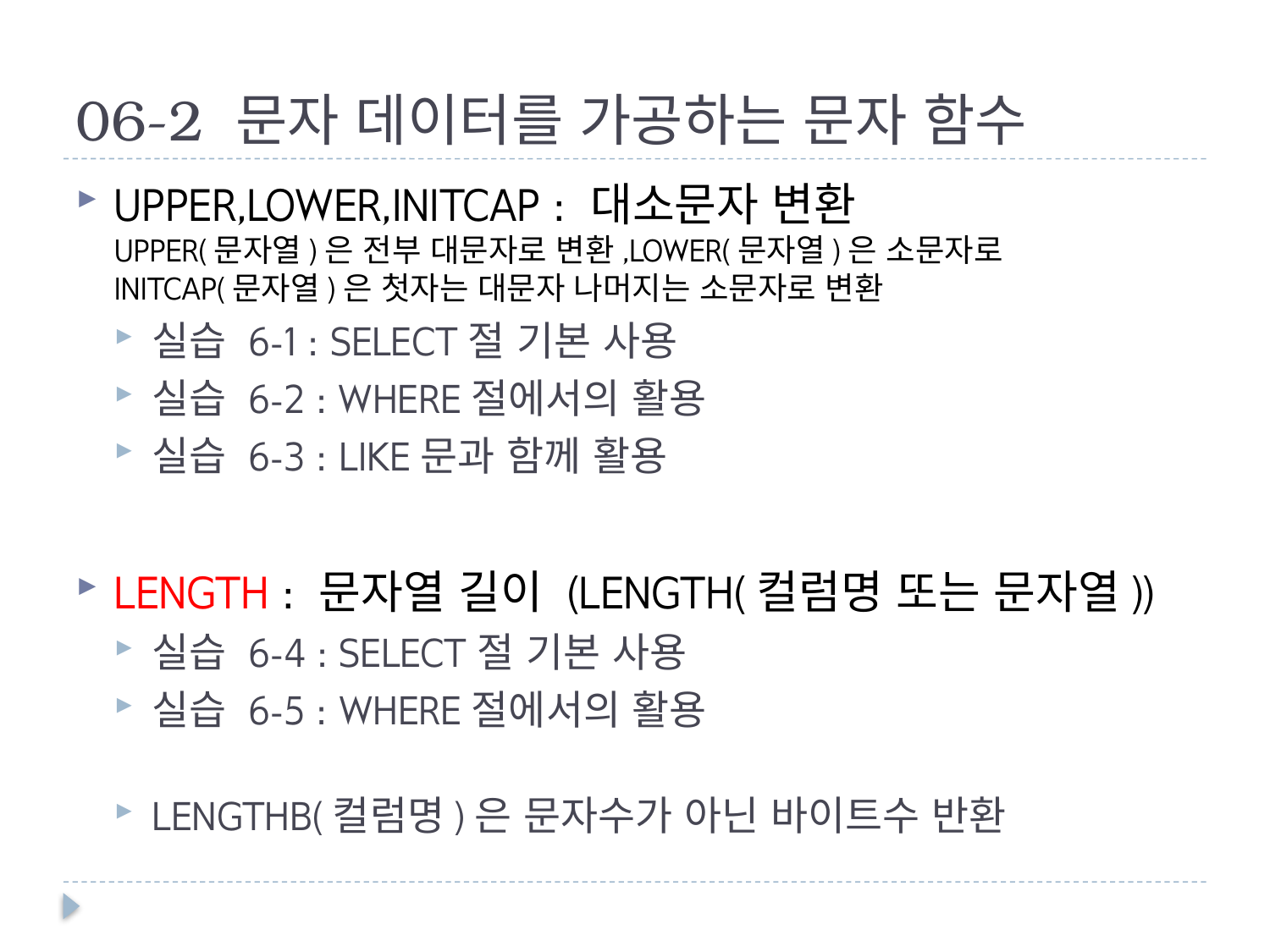

# 06-2 문자 데이터를 가공하는 문자 함수
UPPER,LOWER,INITCAP : 대소문자 변환
UPPER(문자열)은 전부 대문자로 변환,LOWER(문자열)은 소문자로
INITCAP(문자열)은 첫자는 대문자 나머지는 소문자로 변환
실습 6-1 : SELECT절 기본 사용
실습 6-2 : WHERE절에서의 활용
실습 6-3 : LIKE문과 함께 활용

LENGTH : 문자열 길이 (LENGTH(컬럼명 또는 문자열))
실습 6-4 : SELECT절 기본 사용
실습 6-5 : WHERE절에서의 활용
LENGTHB(컬럼명)은 문자수가 아닌 바이트수 반환